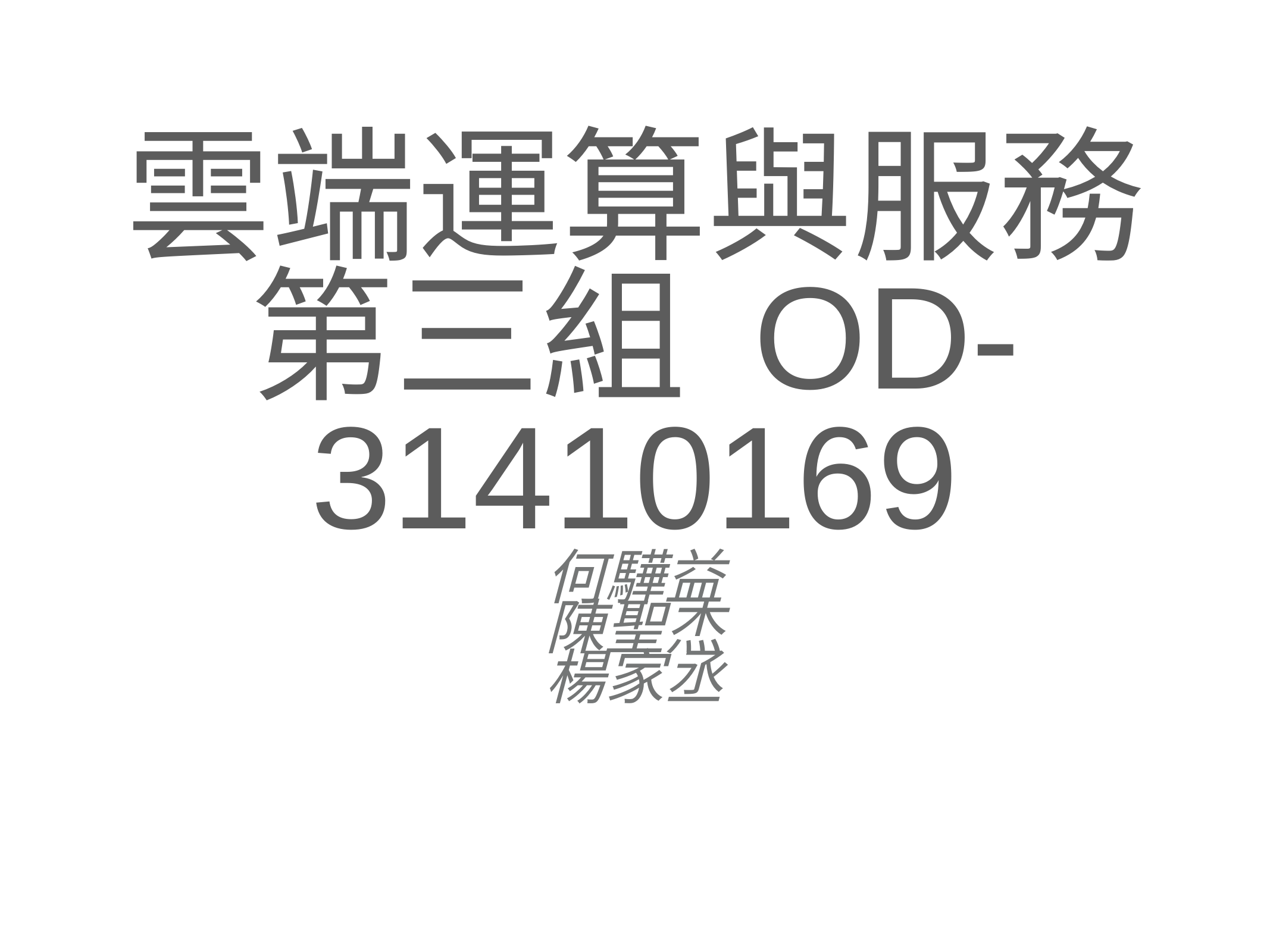

# 雲端運算與服務
第三組 OD-31410169

何驊益
陳聖杰
楊家丞